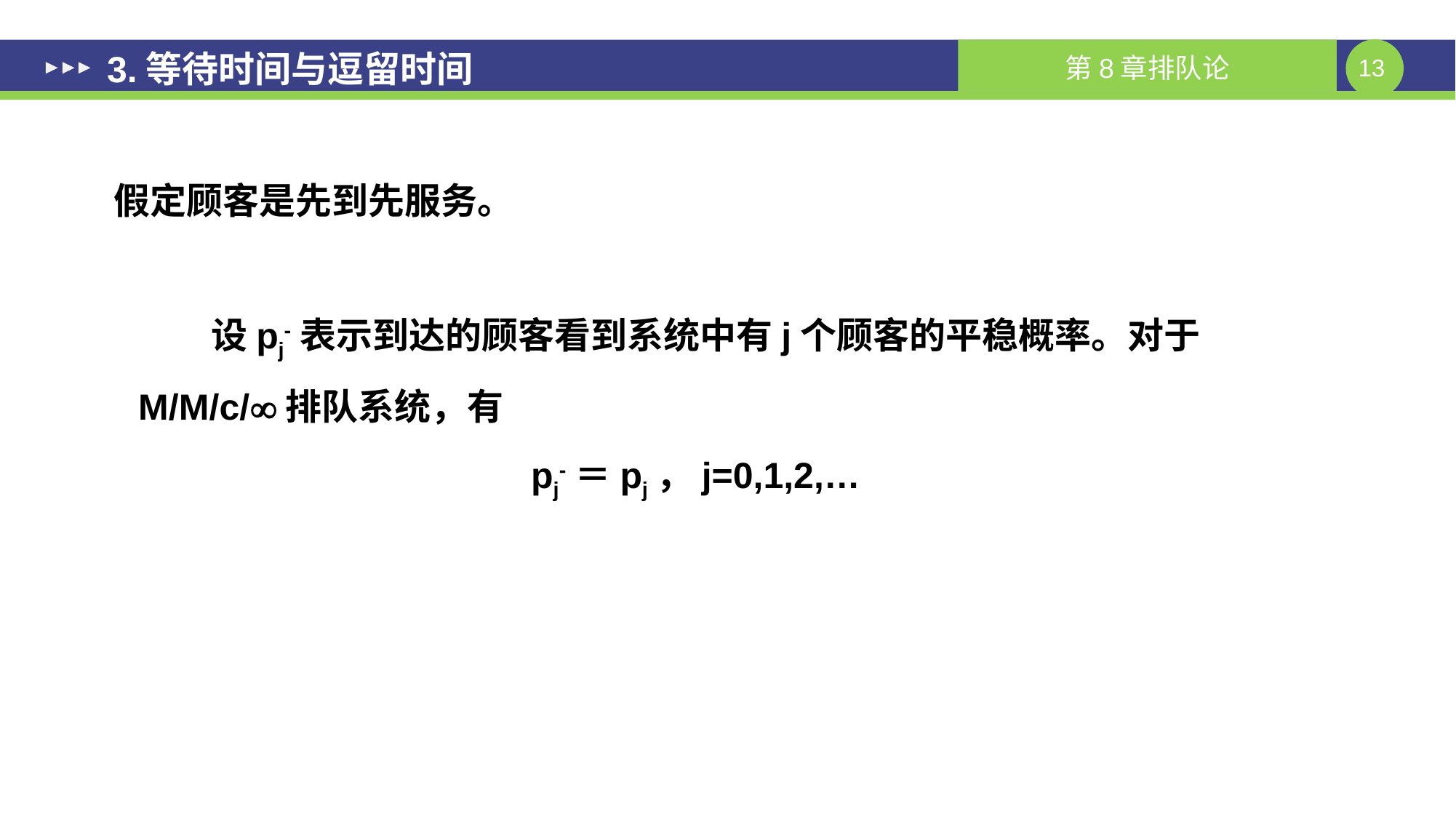

# 3.等待时间与逗留时间
假定顾客是先到先服务。
　　设pj-表示到达的顾客看到系统中有j个顾客的平稳概率。对于M/M/c/∞排队系统，有
pj-＝pj，j=0,1,2,…